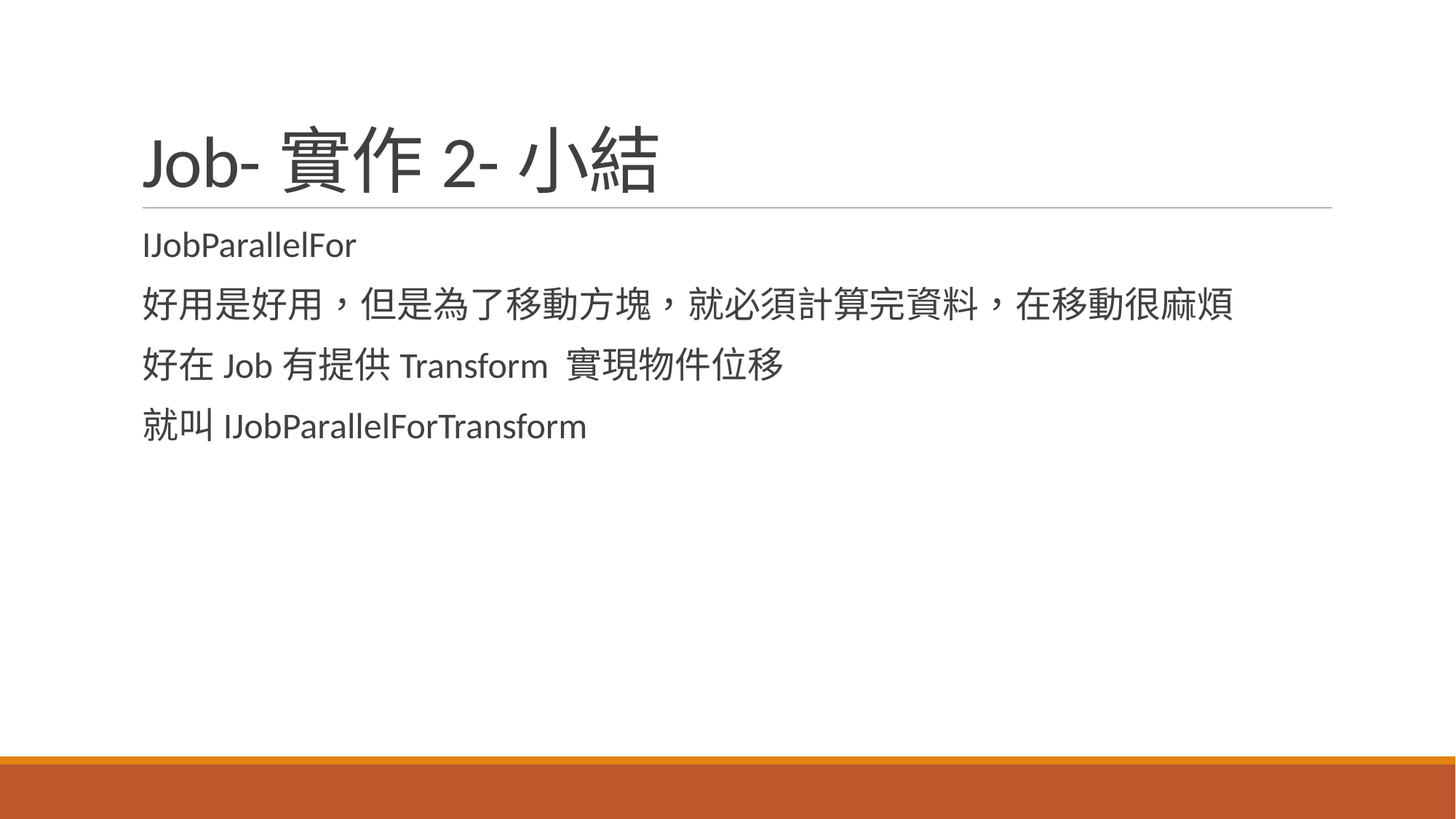

# Job-實作2-小結
IJobParallelFor
好用是好用，但是為了移動方塊，就必須計算完資料，在移動很麻煩
好在Job有提供Transform 實現物件位移
就叫IJobParallelForTransform